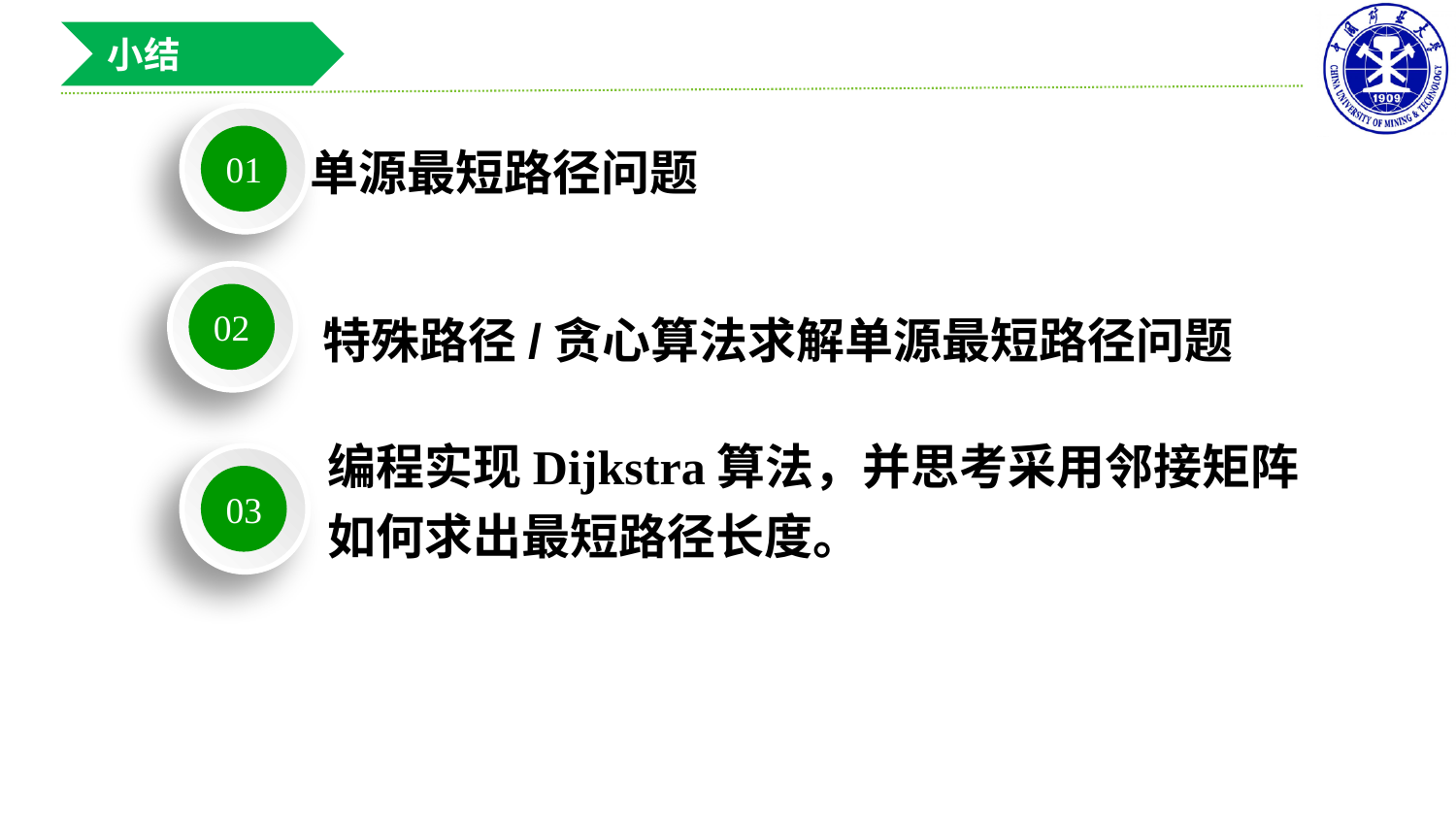

小结

01
单源最短路径问题

02
特殊路径/贪心算法求解单源最短路径问题
编程实现Dijkstra算法，并思考采用邻接矩阵如何求出最短路径长度。

03